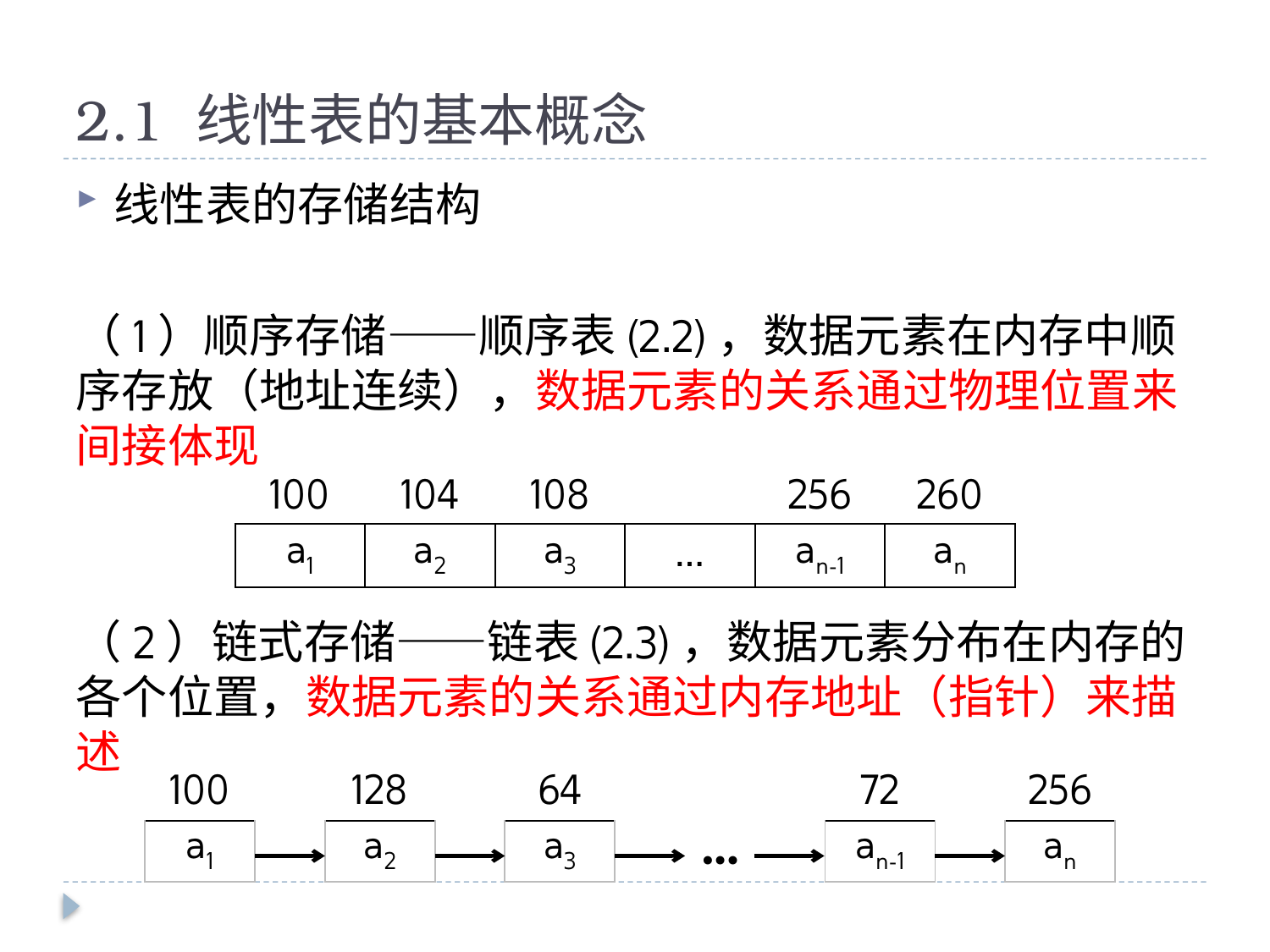

# 2.1 线性表的基本概念
线性表的存储结构

（1）顺序存储——顺序表(2.2)，数据元素在内存中顺序存放（地址连续），数据元素的关系通过物理位置来间接体现

（2）链式存储——链表(2.3)，数据元素分布在内存的各个位置，数据元素的关系通过内存地址（指针）来描述

| 100 | 104 | 108 |  | 256 | 260 |
| --- | --- | --- | --- | --- | --- |
| a1 | a2 | a3 | … | an-1 | an |
| 100 |
| --- |
| a1 |
| 128 |
| --- |
| a2 |
| 64 |
| --- |
| a3 |
| 72 |
| --- |
| an-1 |
| 256 |
| --- |
| an |
…